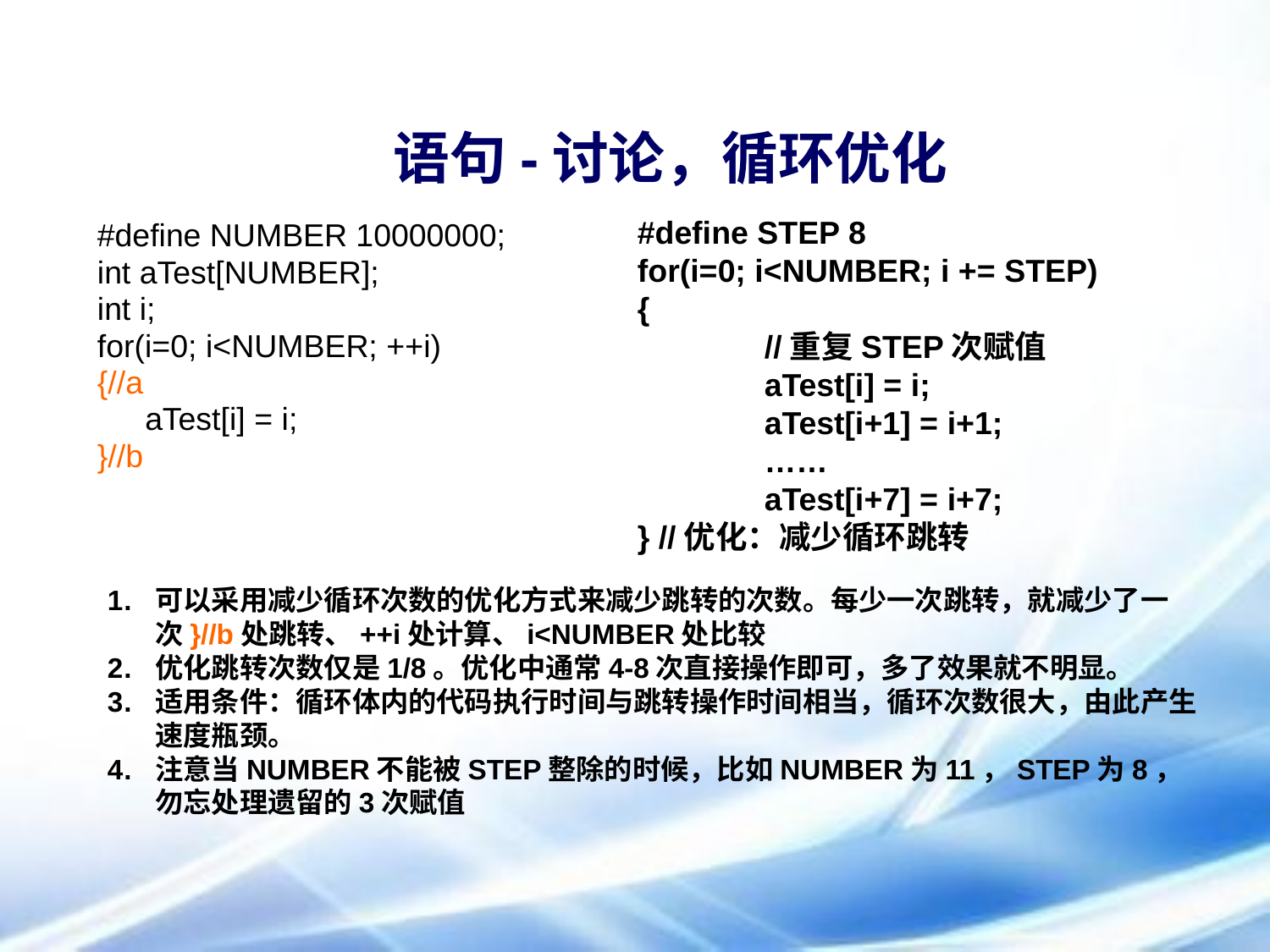

# 语句-讨论，循环优化
#define STEP 8
for(i=0; i<NUMBER; i += STEP)
{
	//重复STEP次赋值
	aTest[i] = i;
	aTest[i+1] = i+1;
	……
	aTest[i+7] = i+7;
} //优化：减少循环跳转

#define NUMBER 10000000;
int aTest[NUMBER];
int i;
for(i=0; i<NUMBER; ++i)
{//a
	aTest[i] = i;
}//b
可以采用减少循环次数的优化方式来减少跳转的次数。每少一次跳转，就减少了一次}//b处跳转、++i处计算、i<NUMBER处比较
优化跳转次数仅是1/8。优化中通常4-8次直接操作即可，多了效果就不明显。
适用条件：循环体内的代码执行时间与跳转操作时间相当，循环次数很大，由此产生速度瓶颈。
注意当NUMBER不能被STEP整除的时候，比如NUMBER为11，STEP为8，勿忘处理遗留的3次赋值